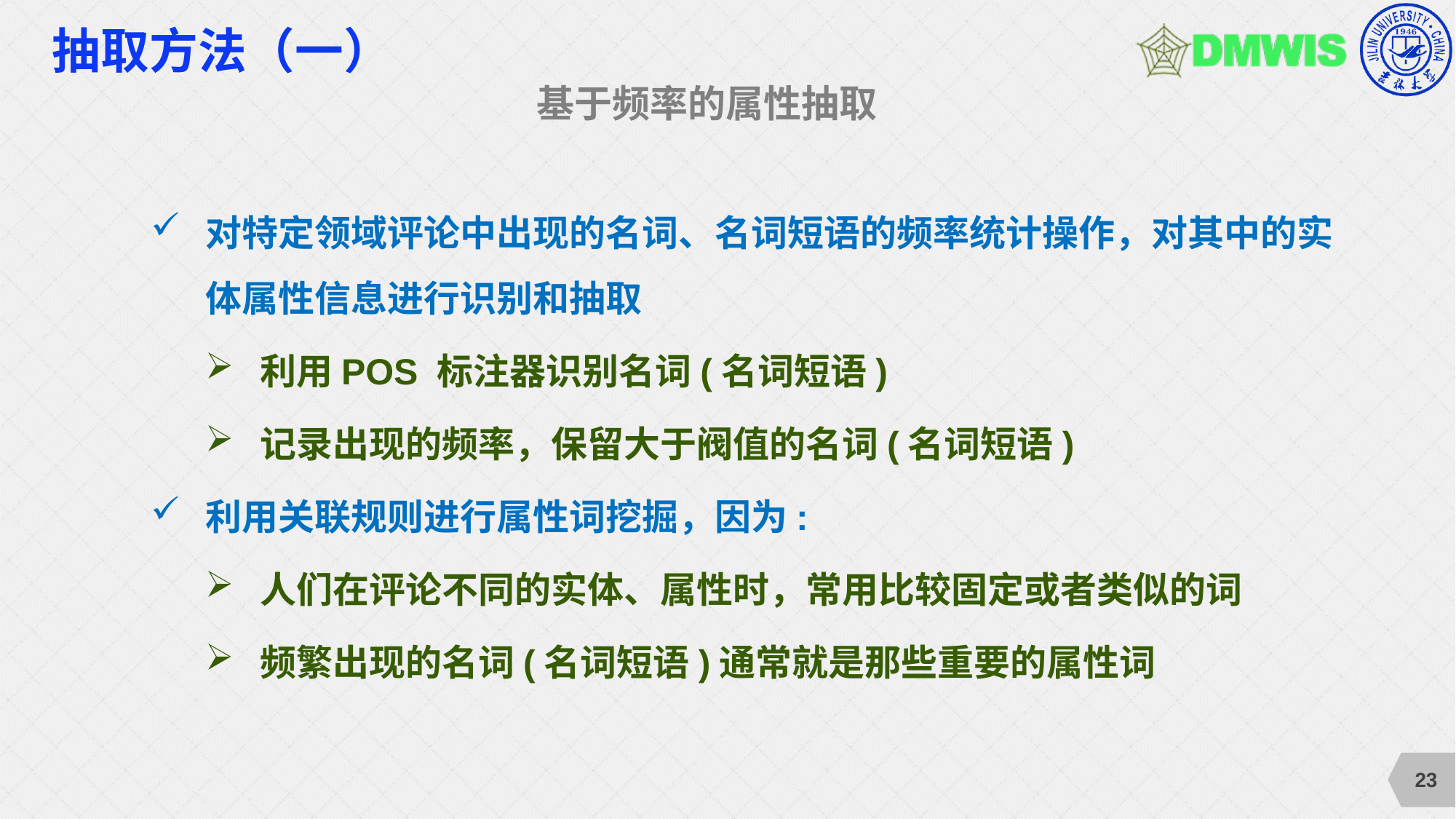

# 抽取方法（一）
基于频率的属性抽取
对特定领域评论中出现的名词、名词短语的频率统计操作，对其中的实体属性信息进行识别和抽取
利用POS 标注器识别名词(名词短语)
记录出现的频率，保留大于阀值的名词(名词短语)
利用关联规则进行属性词挖掘，因为:
人们在评论不同的实体、属性时，常用比较固定或者类似的词
频繁出现的名词(名词短语)通常就是那些重要的属性词

23